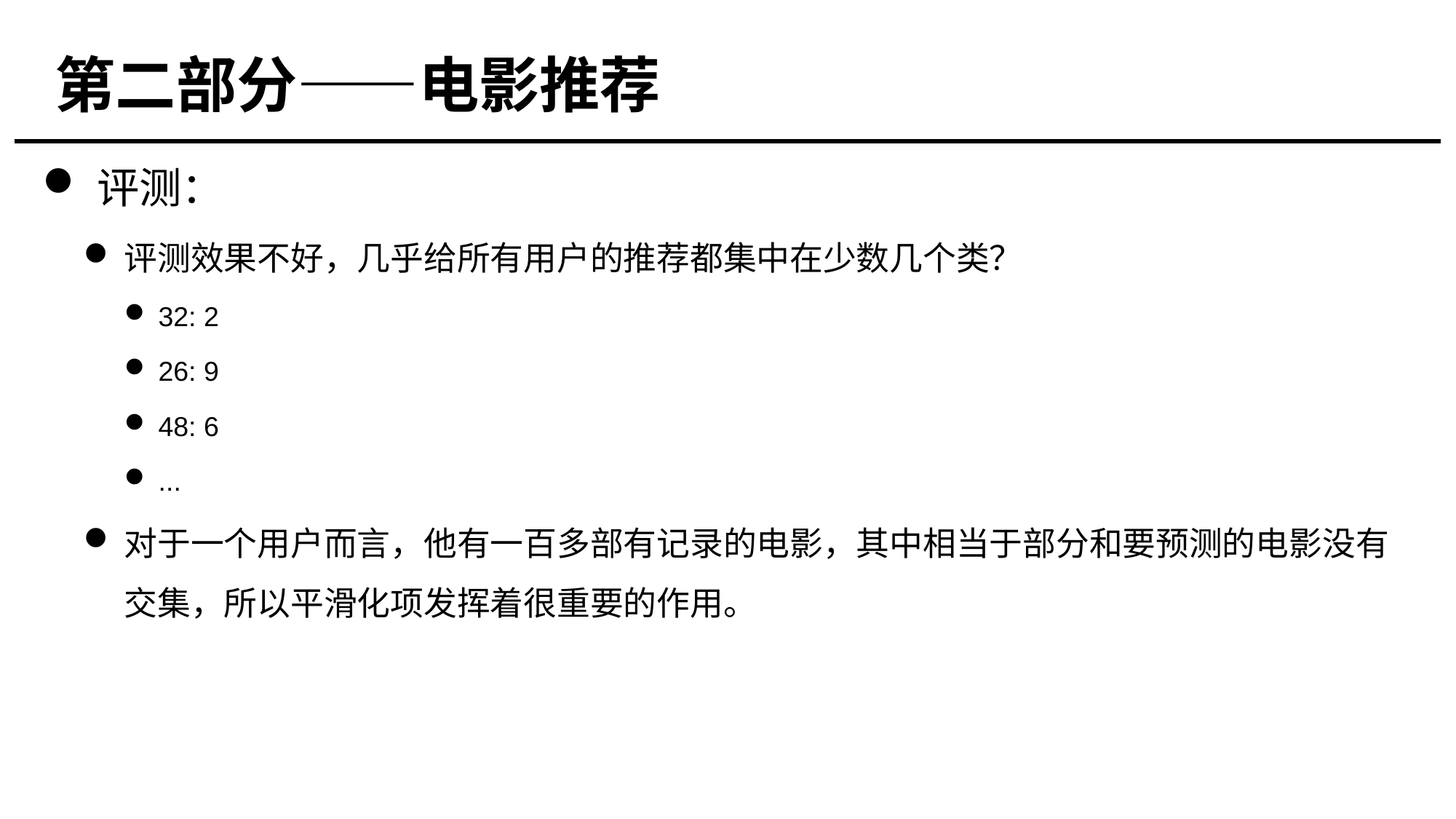

# 第二部分——电影推荐
评测：
评测效果不好，几乎给所有用户的推荐都集中在少数几个类？
32: 2
26: 9
48: 6
...
对于一个用户而言，他有一百多部有记录的电影，其中相当于部分和要预测的电影没有交集，所以平滑化项发挥着很重要的作用。

10